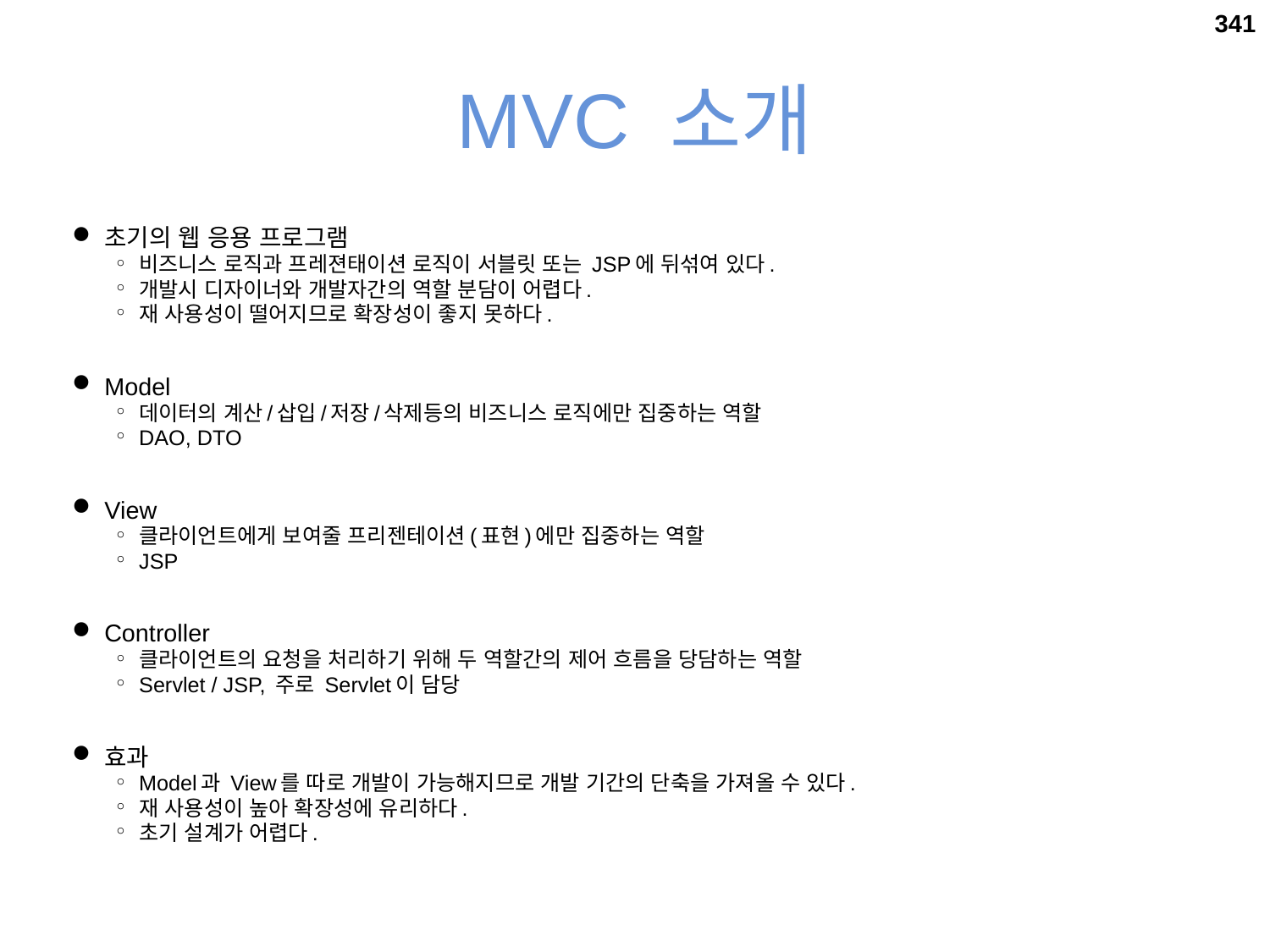

341
# MVC 소개
초기의 웹 응용 프로그램
비즈니스 로직과 프레젼태이션 로직이 서블릿 또는 JSP에 뒤섞여 있다.
개발시 디자이너와 개발자간의 역할 분담이 어렵다.
재 사용성이 떨어지므로 확장성이 좋지 못하다.

Model
데이터의 계산/삽입/저장/삭제등의 비즈니스 로직에만 집중하는 역할
DAO, DTO

View
클라이언트에게 보여줄 프리젠테이션(표현)에만 집중하는 역할
JSP

Controller
클라이언트의 요청을 처리하기 위해 두 역할간의 제어 흐름을 당담하는 역할
Servlet / JSP, 주로 Servlet이 담당

효과
Model과 View를 따로 개발이 가능해지므로 개발 기간의 단축을 가져올 수 있다.
재 사용성이 높아 확장성에 유리하다.
초기 설계가 어렵다.